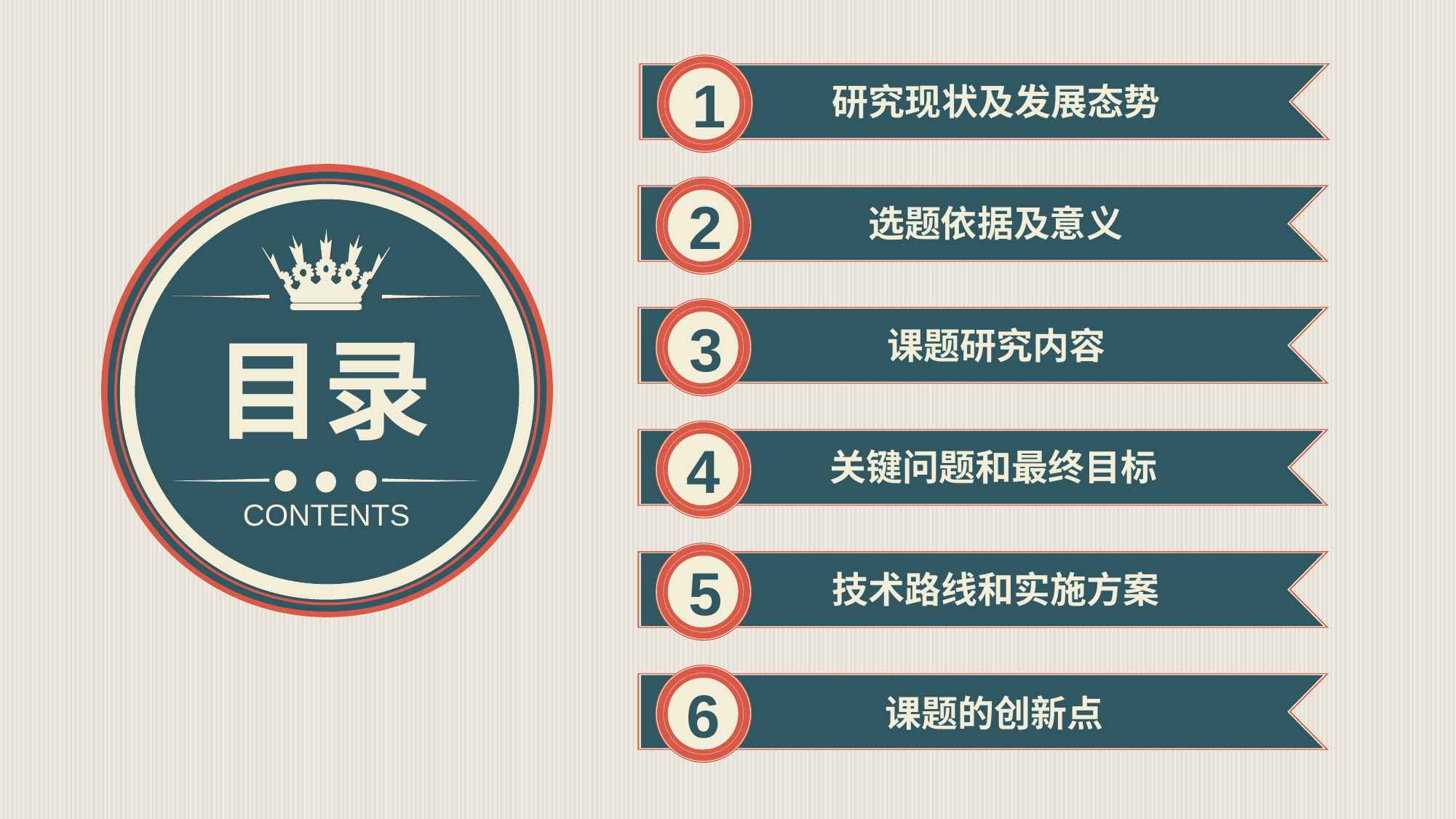

1

研究现状及发展态势

2

选题依据及意义

3

目录
课题研究内容

4

关键问题和最终目标

CONTENTS

5

技术路线和实施方案

6

课题的创新点